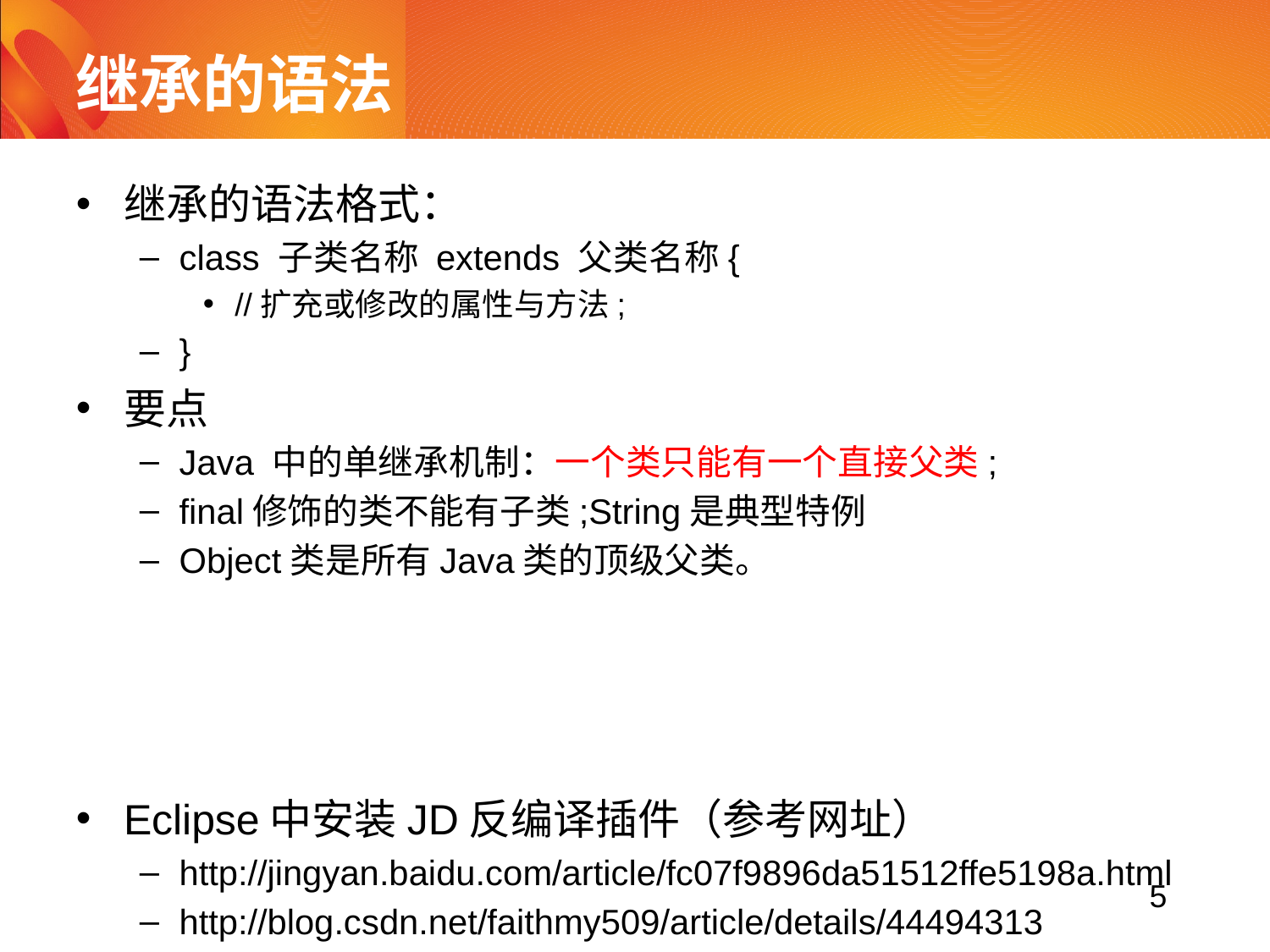

# 继承的语法
继承的语法格式：
class 子类名称 extends 父类名称{
//扩充或修改的属性与方法;
}
要点
Java 中的单继承机制：一个类只能有一个直接父类;
final修饰的类不能有子类;String是典型特例
Object类是所有Java类的顶级父类。

Eclipse中安装JD反编译插件（参考网址）
http://jingyan.baidu.com/article/fc07f9896da51512ffe5198a.html
http://blog.csdn.net/faithmy509/article/details/44494313